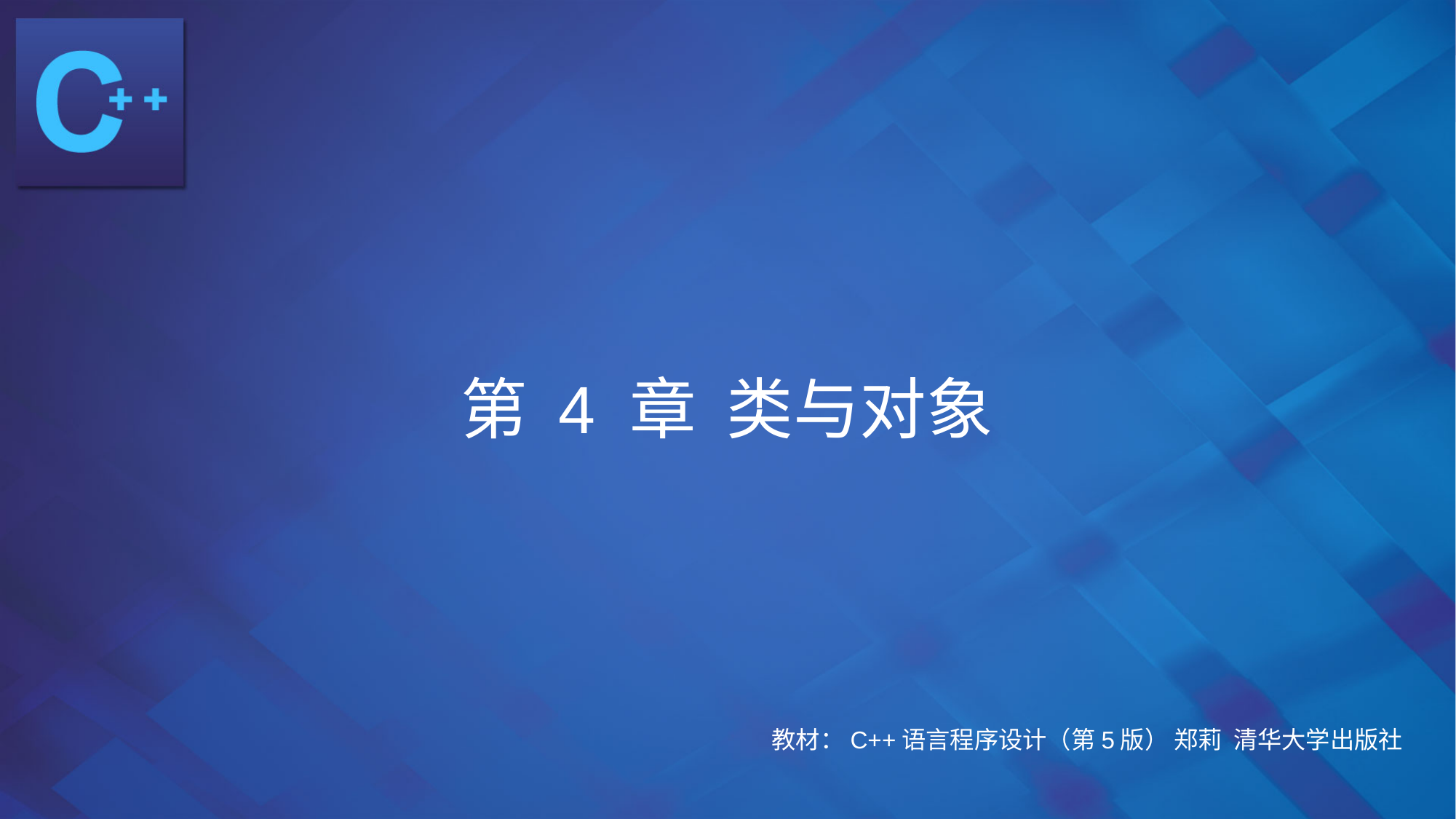

# 第 4 章  类与对象

教材：C++语言程序设计（第5版） 郑莉  清华大学出版社